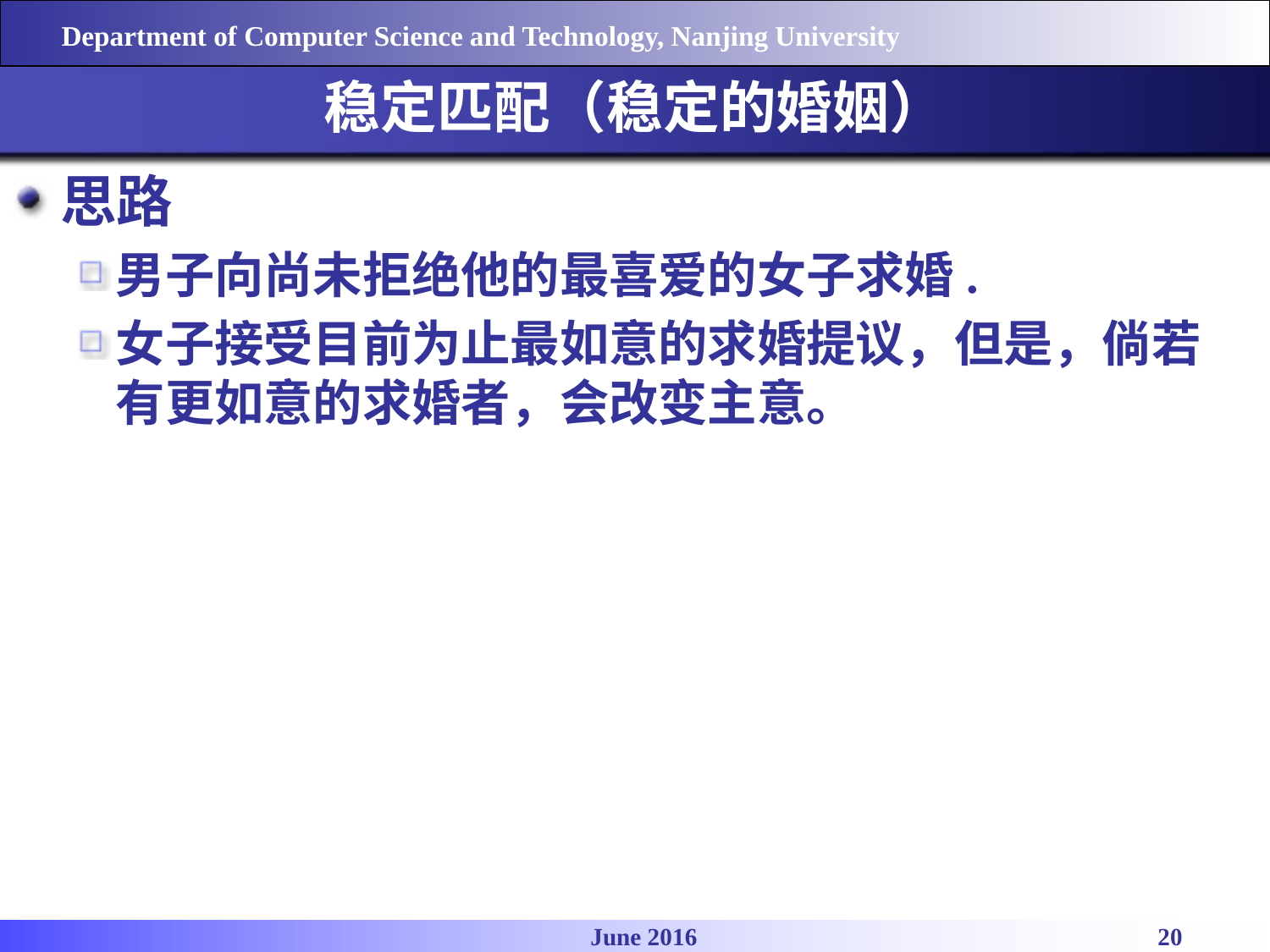

稳定匹配（稳定的婚姻）
思路
男子向尚未拒绝他的最喜爱的女子求婚.
女子接受目前为止最如意的求婚提议，但是，倘若有更如意的求婚者，会改变主意。